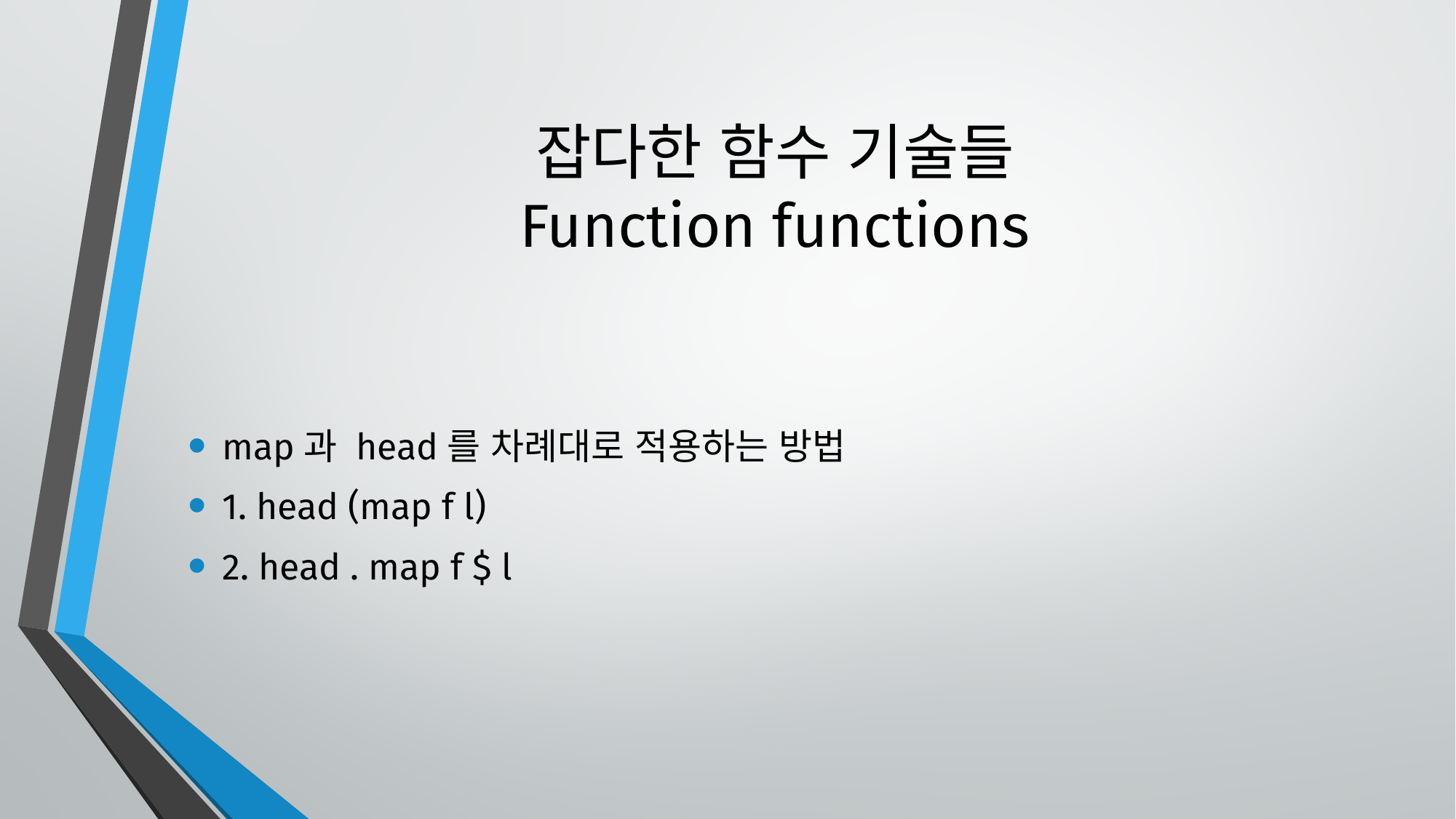

# 잡다한 함수 기술들 Function functions
map과 head를 차례대로 적용하는 방법
1. head (map f l)
2. head . map f $ l